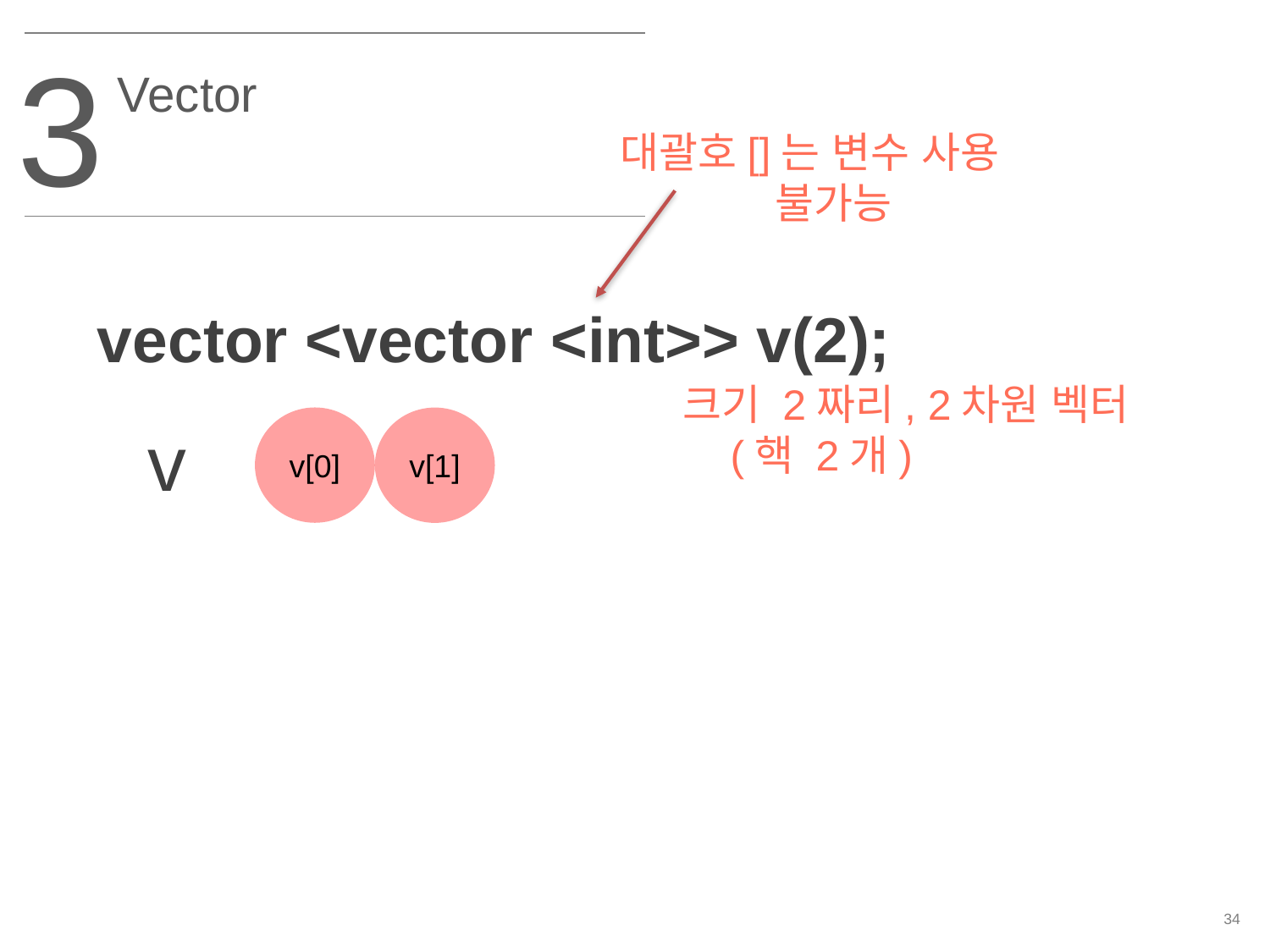

3
Vector
대괄호[]는 변수 사용 불가능
vector <vector <int>> v(2);
크기 2짜리, 2차원 벡터(핵 2개)
v
v[0]
v[1]